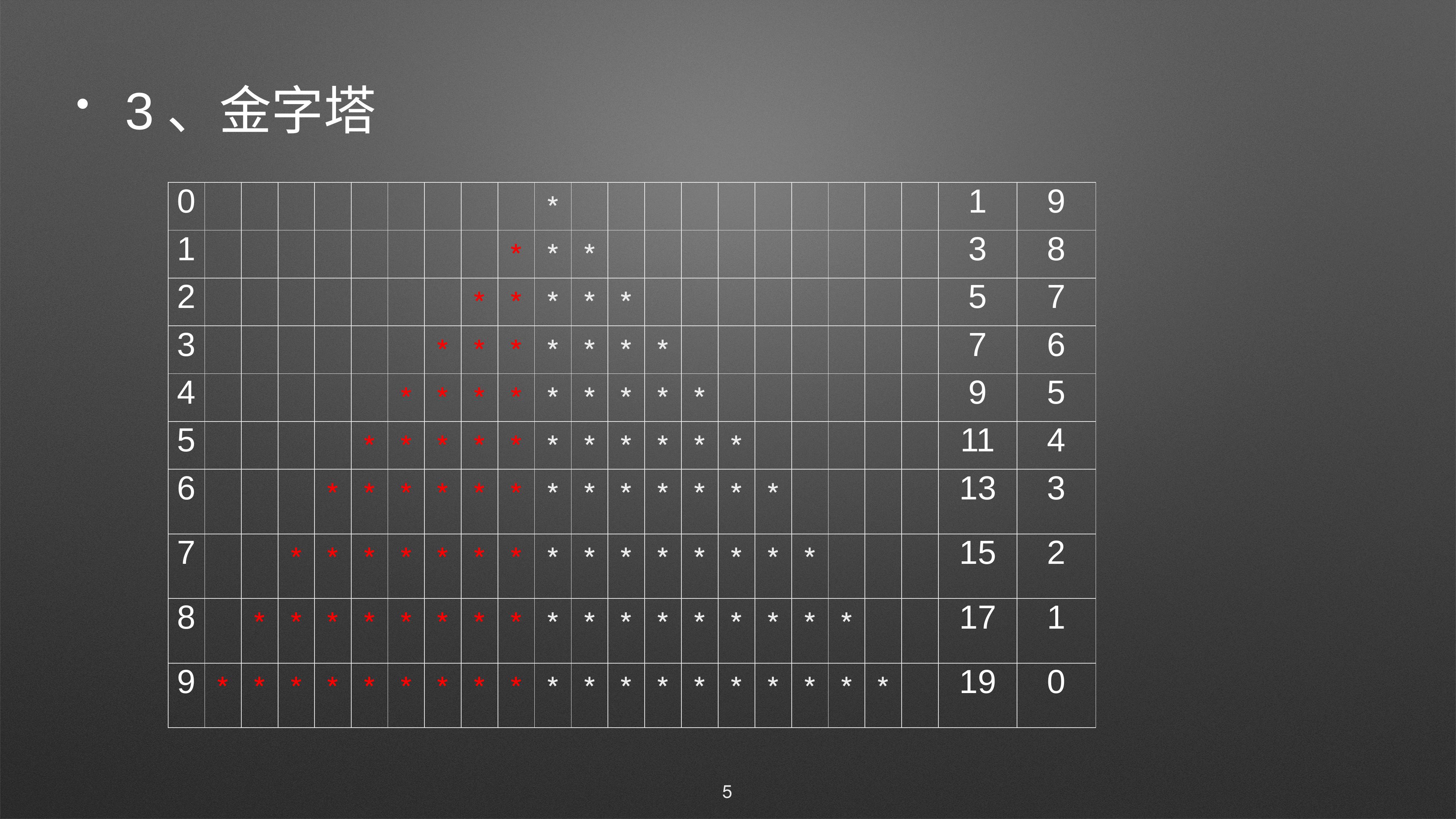

# 3、金字塔
| 0 |  |  |  |  |  |  |  |  |  | \* |  |  |  |  |  |  |  |  |  |  | 1 | 9 |
| --- | --- | --- | --- | --- | --- | --- | --- | --- | --- | --- | --- | --- | --- | --- | --- | --- | --- | --- | --- | --- | --- | --- |
| 1 |  |  |  |  |  |  |  |  | \* | \* | \* |  |  |  |  |  |  |  |  |  | 3 | 8 |
| 2 |  |  |  |  |  |  |  | \* | \* | \* | \* | \* |  |  |  |  |  |  |  |  | 5 | 7 |
| 3 |  |  |  |  |  |  | \* | \* | \* | \* | \* | \* | \* |  |  |  |  |  |  |  | 7 | 6 |
| 4 |  |  |  |  |  | \* | \* | \* | \* | \* | \* | \* | \* | \* |  |  |  |  |  |  | 9 | 5 |
| 5 |  |  |  |  | \* | \* | \* | \* | \* | \* | \* | \* | \* | \* | \* |  |  |  |  |  | 11 | 4 |
| 6 |  |  |  | \* | \* | \* | \* | \* | \* | \* | \* | \* | \* | \* | \* | \* |  |  |  |  | 13 | 3 |
| 7 |  |  | \* | \* | \* | \* | \* | \* | \* | \* | \* | \* | \* | \* | \* | \* | \* |  |  |  | 15 | 2 |
| 8 |  | \* | \* | \* | \* | \* | \* | \* | \* | \* | \* | \* | \* | \* | \* | \* | \* | \* |  |  | 17 | 1 |
| 9 | \* | \* | \* | \* | \* | \* | \* | \* | \* | \* | \* | \* | \* | \* | \* | \* | \* | \* | \* |  | 19 | 0 |
5